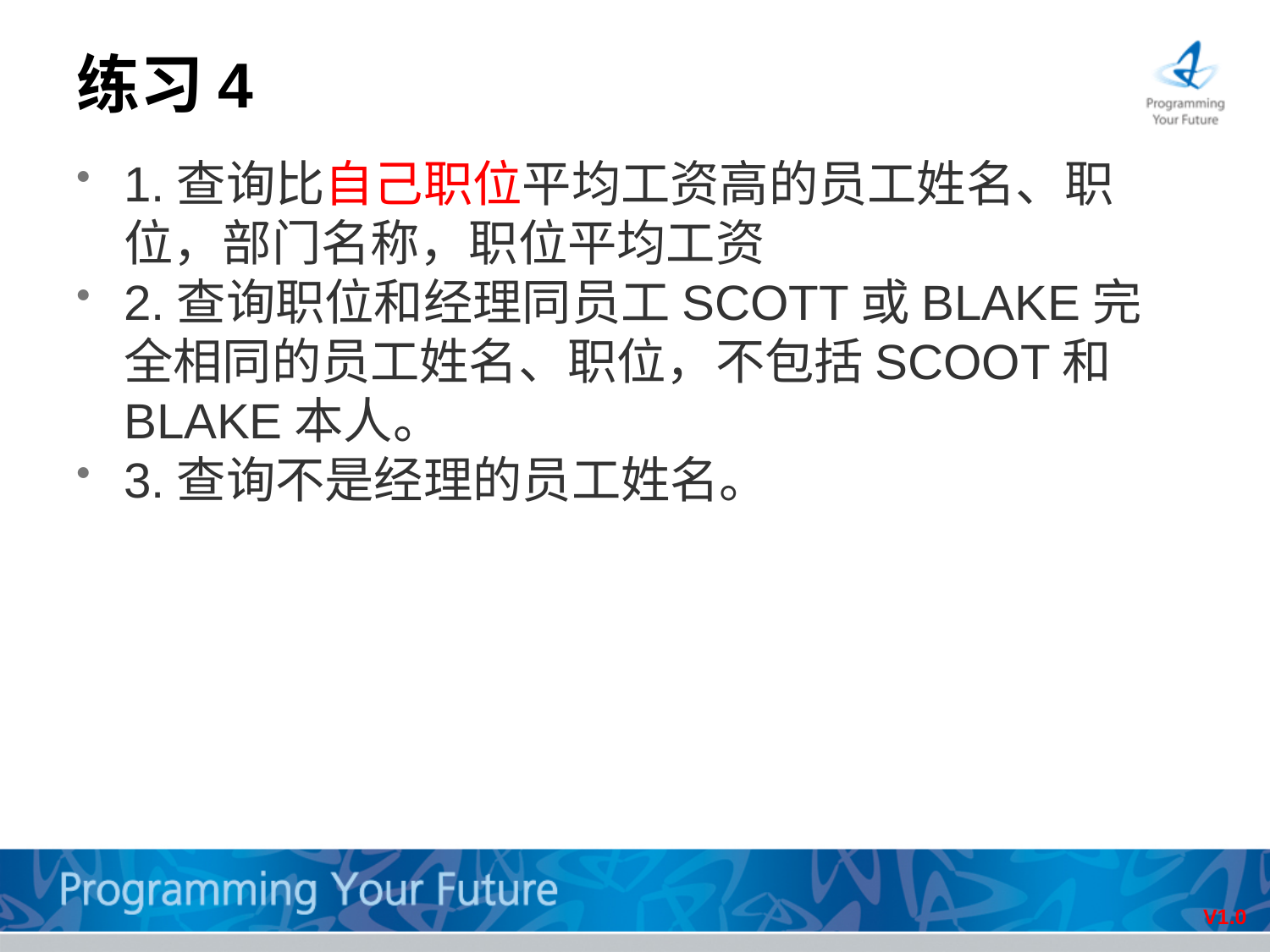

# 练习4
1.查询比自己职位平均工资高的员工姓名、职位，部门名称，职位平均工资
2.查询职位和经理同员工SCOTT或BLAKE完全相同的员工姓名、职位，不包括SCOOT和BLAKE本人。
3.查询不是经理的员工姓名。